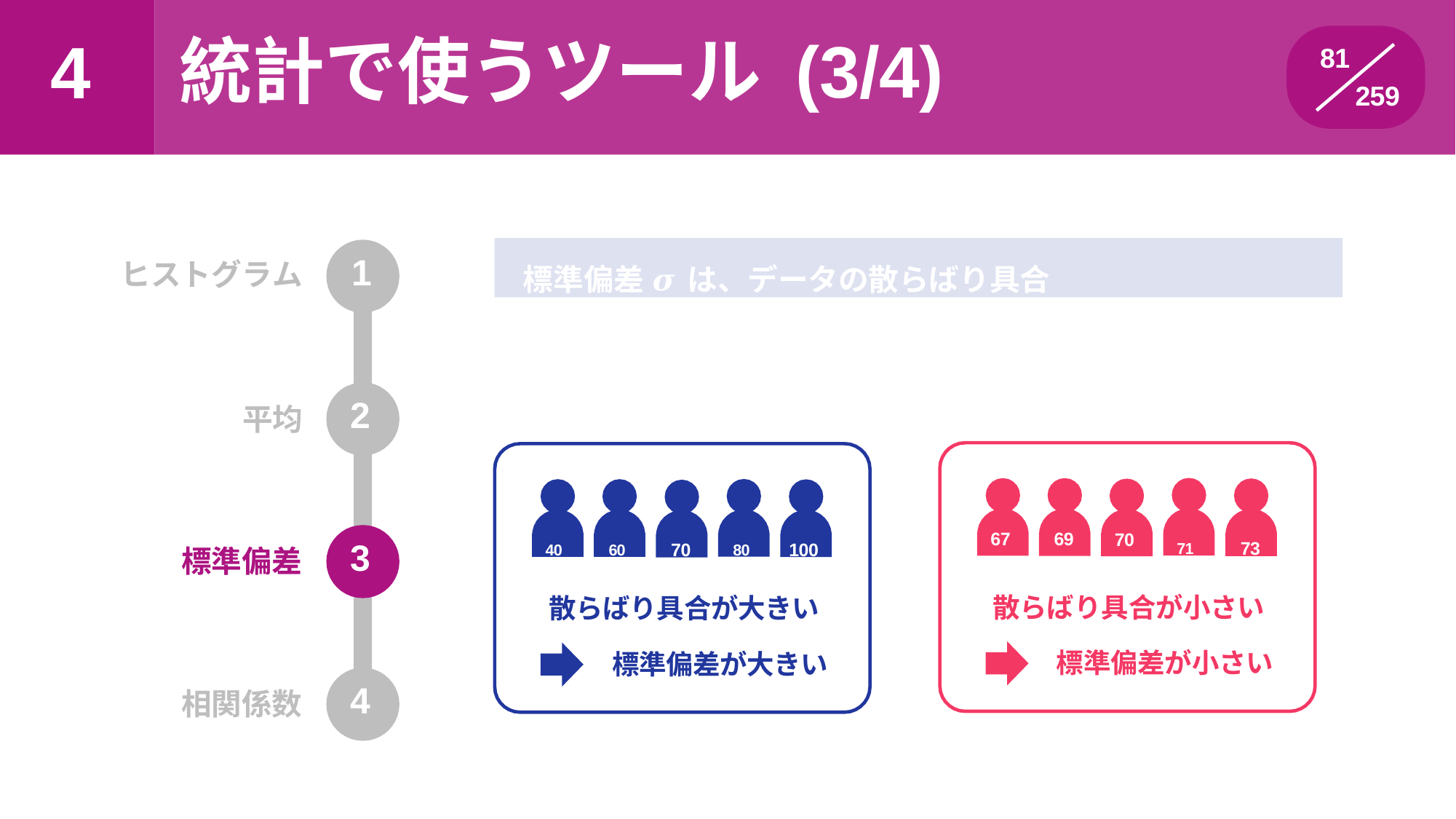

統計で使うツール (3/4)
# 4
81
259
標準偏差 𝝈 は、データの散らばり具合

ヒストグラム	1
2
平均

67	69
71	73
70
40	60	70	80	100
3
標準偏差
散らばり具合が小さい
標準偏差が小さい
散らばり具合が大きい
標準偏差が大きい

4
相関係数